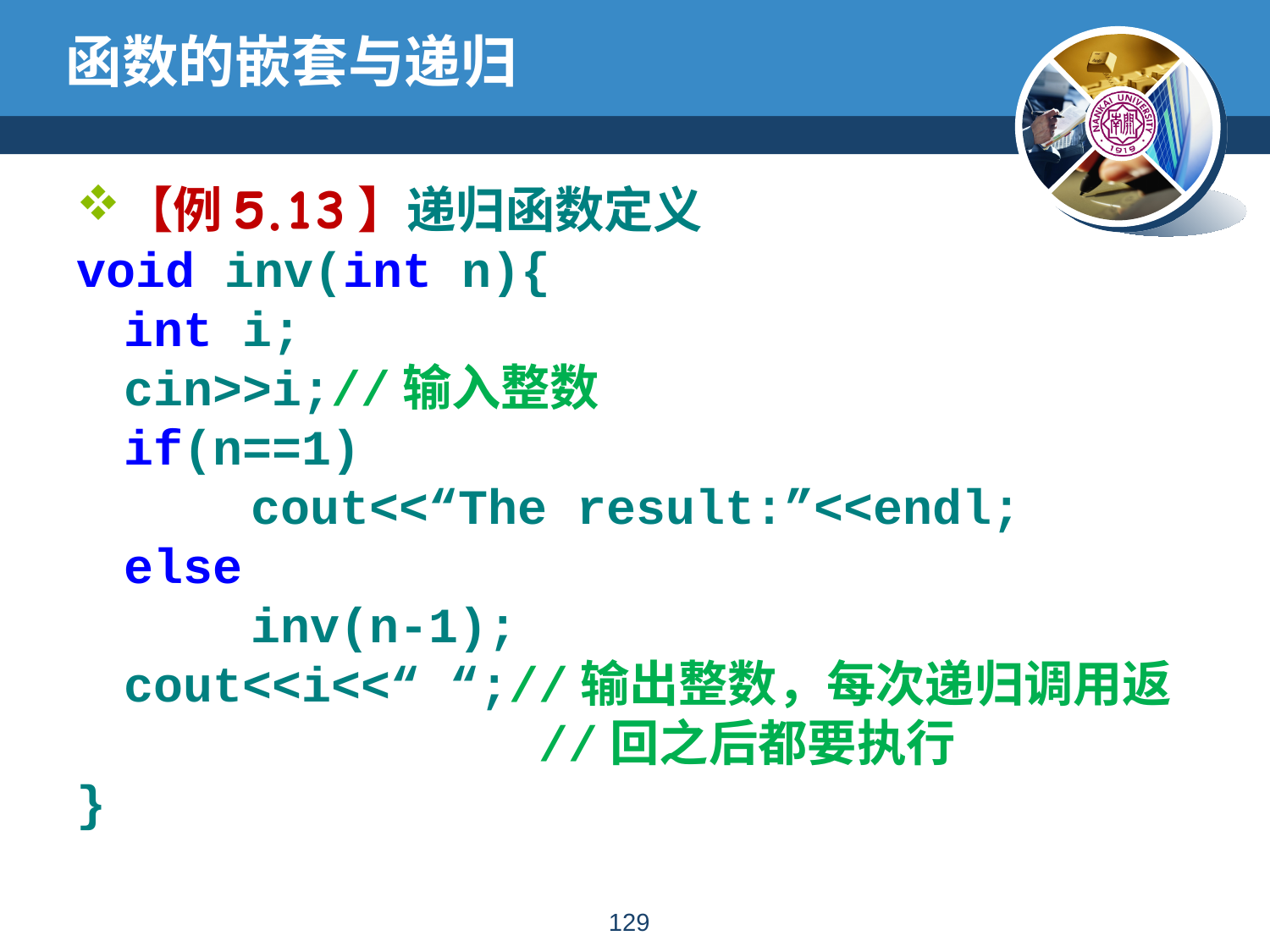

# 函数的嵌套与递归
【例5.13】递归函数定义
void inv(int n){
	int i;
	cin>>i;//输入整数
	if(n==1)
		cout<<“The result:”<<endl;
	else
		inv(n-1);
	cout<<i<<“ “;//输出整数，每次递归调用返			  //回之后都要执行
}
129